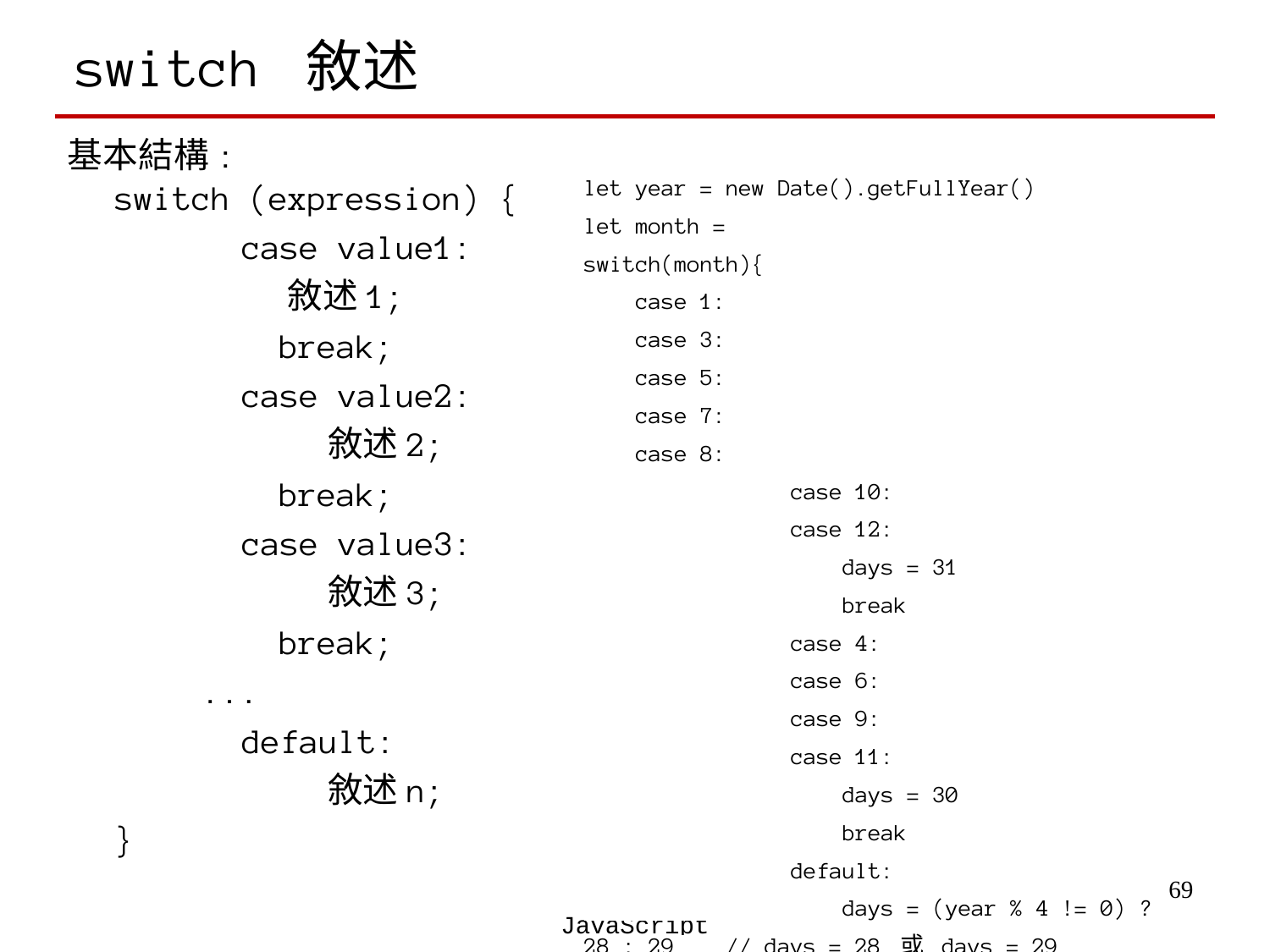

# switch 敘述
基本結構:
switch (expression) {
   	case value1:
           敘述1;
           break;
   	case value2:
		    敘述2;
           break;
   	case value3:
		    敘述3;
           break;
       ...
   	default:
     	    敘述n;
	}
let year = new Date().getFullYear()
let month =
switch(month){
    case 1:
    case 3:
    case 5:
    case 7:
    case 8:
                case 10:
                case 12:
                    days = 31
                    break
                case 4:
                case 6:
                case 9:
                case 11:
                    days = 30
                    break
                default:
                    days = (year % 4 != 0) ? 28 : 29    // days = 28 或 days = 29
            }

69
JavaScript